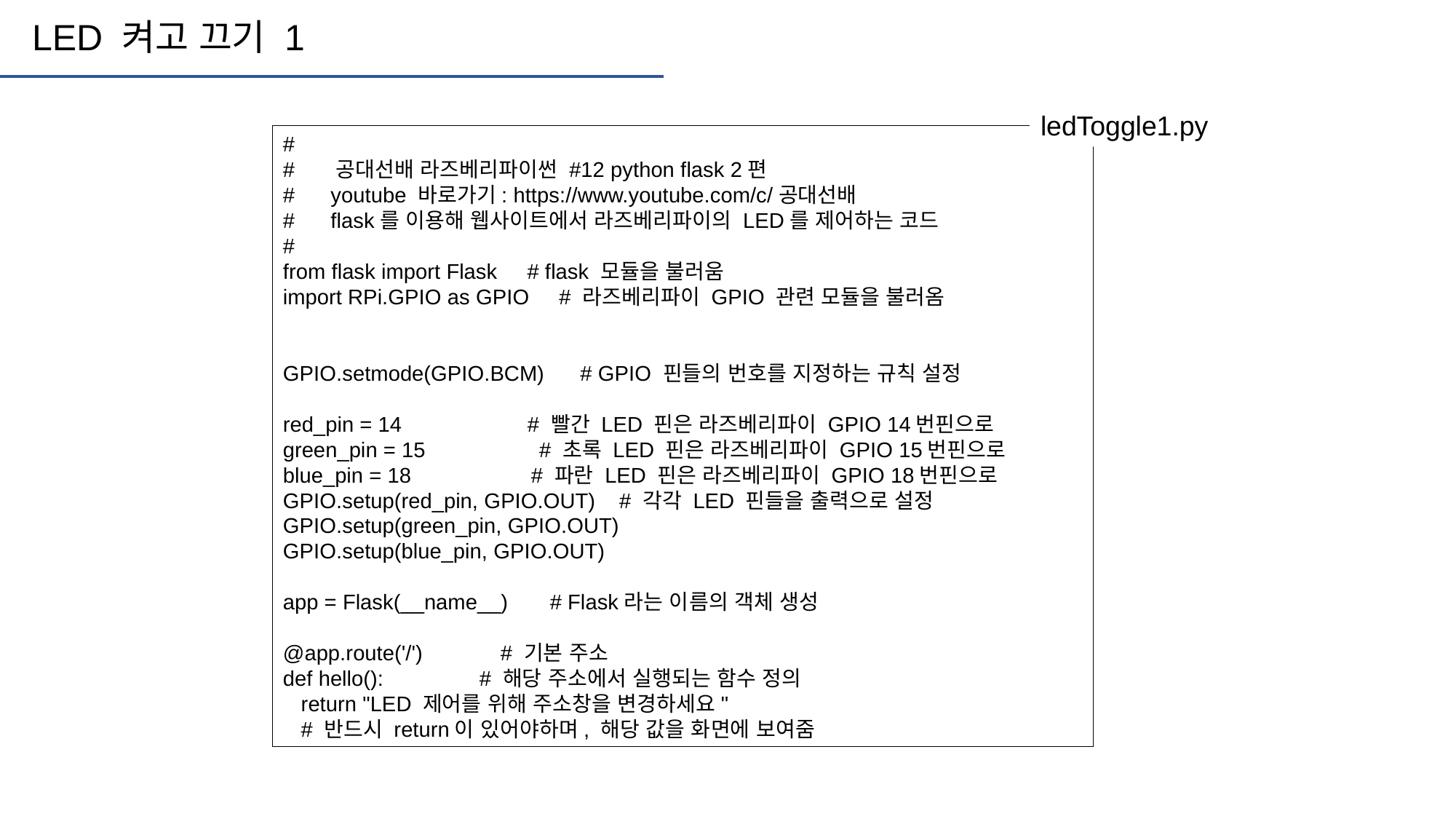

LED 켜고 끄기 1
ledToggle1.py
#
#      공대선배 라즈베리파이썬 #12 python flask 2편
#      youtube 바로가기: https://www.youtube.com/c/공대선배
#      flask를 이용해 웹사이트에서 라즈베리파이의 LED를 제어하는 코드
#
from flask import Flask     # flask 모듈을 불러움
import RPi.GPIO as GPIO     # 라즈베리파이 GPIO 관련 모듈을 불러옴

GPIO.setmode(GPIO.BCM)      # GPIO 핀들의 번호를 지정하는 규칙 설정

red_pin = 14                     # 빨간 LED 핀은 라즈베리파이 GPIO 14번핀으로
green_pin = 15                   # 초록 LED 핀은 라즈베리파이 GPIO 15번핀으로
blue_pin = 18                    # 파란 LED 핀은 라즈베리파이 GPIO 18번핀으로
GPIO.setup(red_pin, GPIO.OUT)    # 각각 LED 핀들을 출력으로 설정
GPIO.setup(green_pin, GPIO.OUT)
GPIO.setup(blue_pin, GPIO.OUT)

app = Flask(__name__)       # Flask라는 이름의 객체 생성

@app.route('/')             # 기본 주소
def hello():                # 해당 주소에서 실행되는 함수 정의
   return "LED 제어를 위해 주소창을 변경하세요"
   # 반드시 return이 있어야하며, 해당 값을 화면에 보여줌